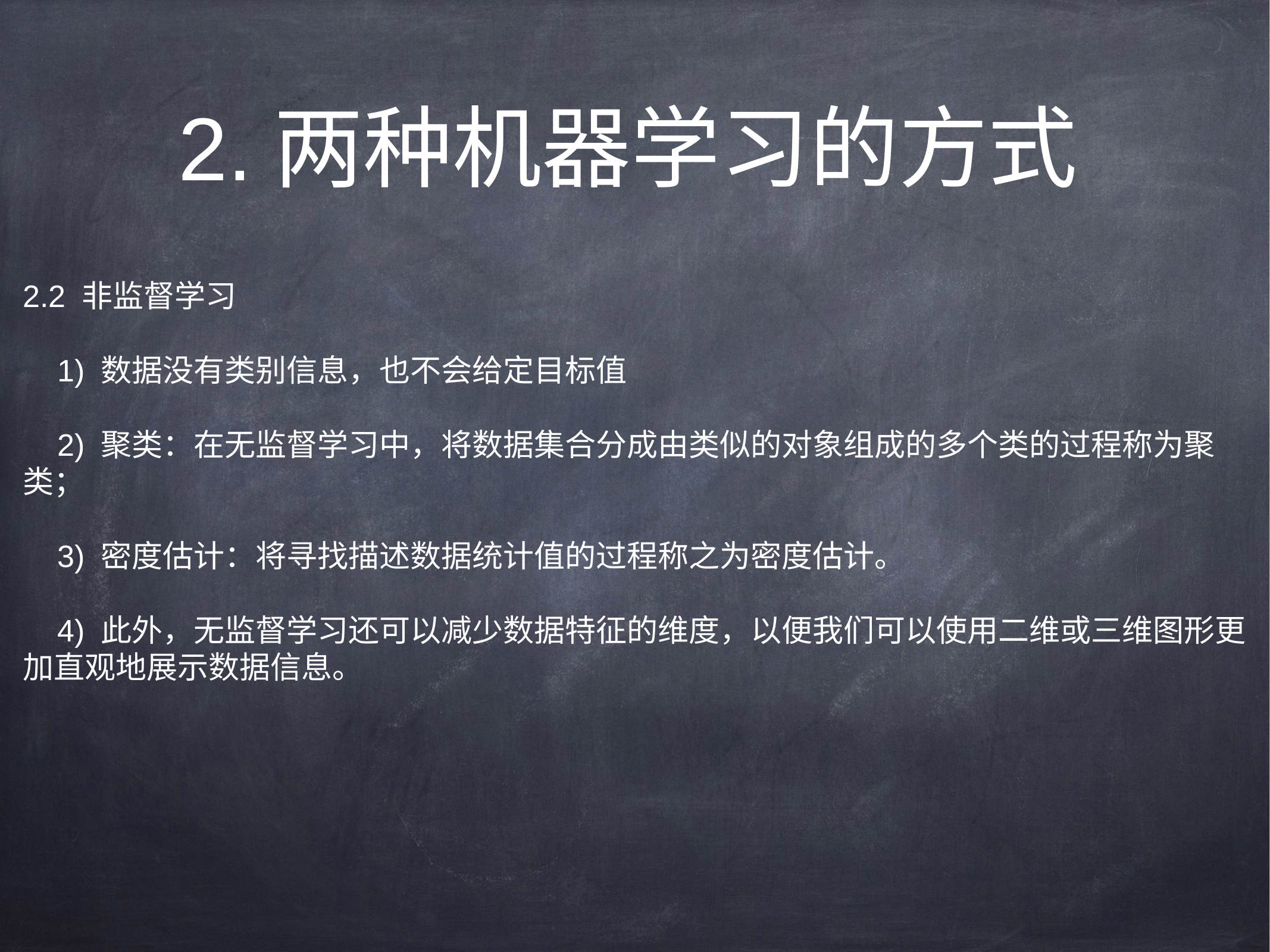

# 2.两种机器学习的方式
2.2 非监督学习

    1) 数据没有类别信息，也不会给定目标值

    2) 聚类：在无监督学习中，将数据集合分成由类似的对象组成的多个类的过程称为聚类；

    3) 密度估计：将寻找描述数据统计值的过程称之为密度估计。

    4) 此外，无监督学习还可以减少数据特征的维度，以便我们可以使用二维或三维图形更加直观地展示数据信息。